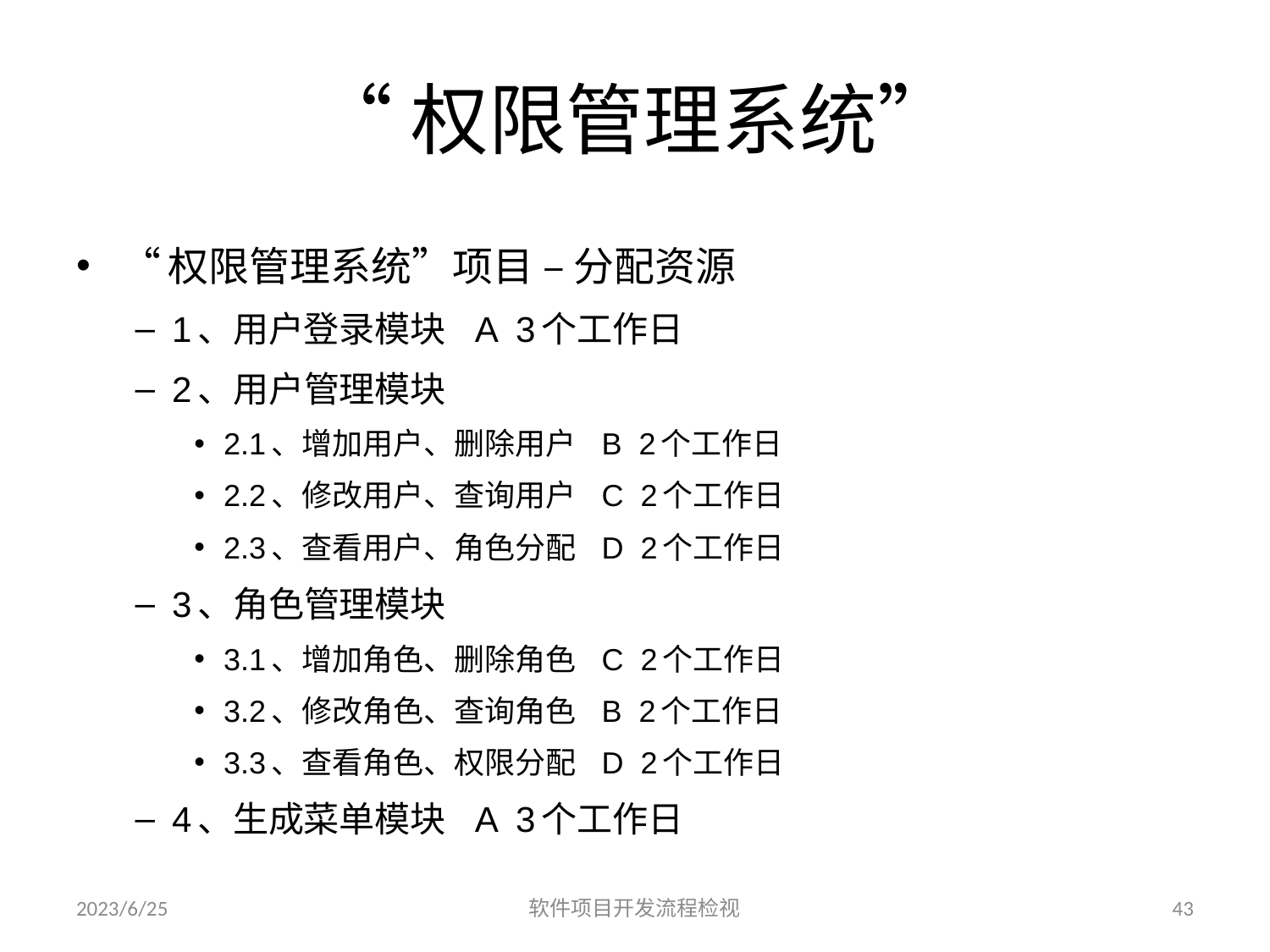

# “权限管理系统”
“权限管理系统”项目 – 分配资源
1、用户登录模块   A  3个工作日
2、用户管理模块
2.1、增加用户、删除用户   B  2个工作日
2.2、修改用户、查询用户   C  2个工作日
2.3、查看用户、角色分配   D  2个工作日
3、角色管理模块
3.1、增加角色、删除角色   C  2个工作日
3.2、修改角色、查询角色   B  2个工作日
3.3、查看角色、权限分配   D  2个工作日
4、生成菜单模块   A  3个工作日
2023/6/25
软件项目开发流程检视
43